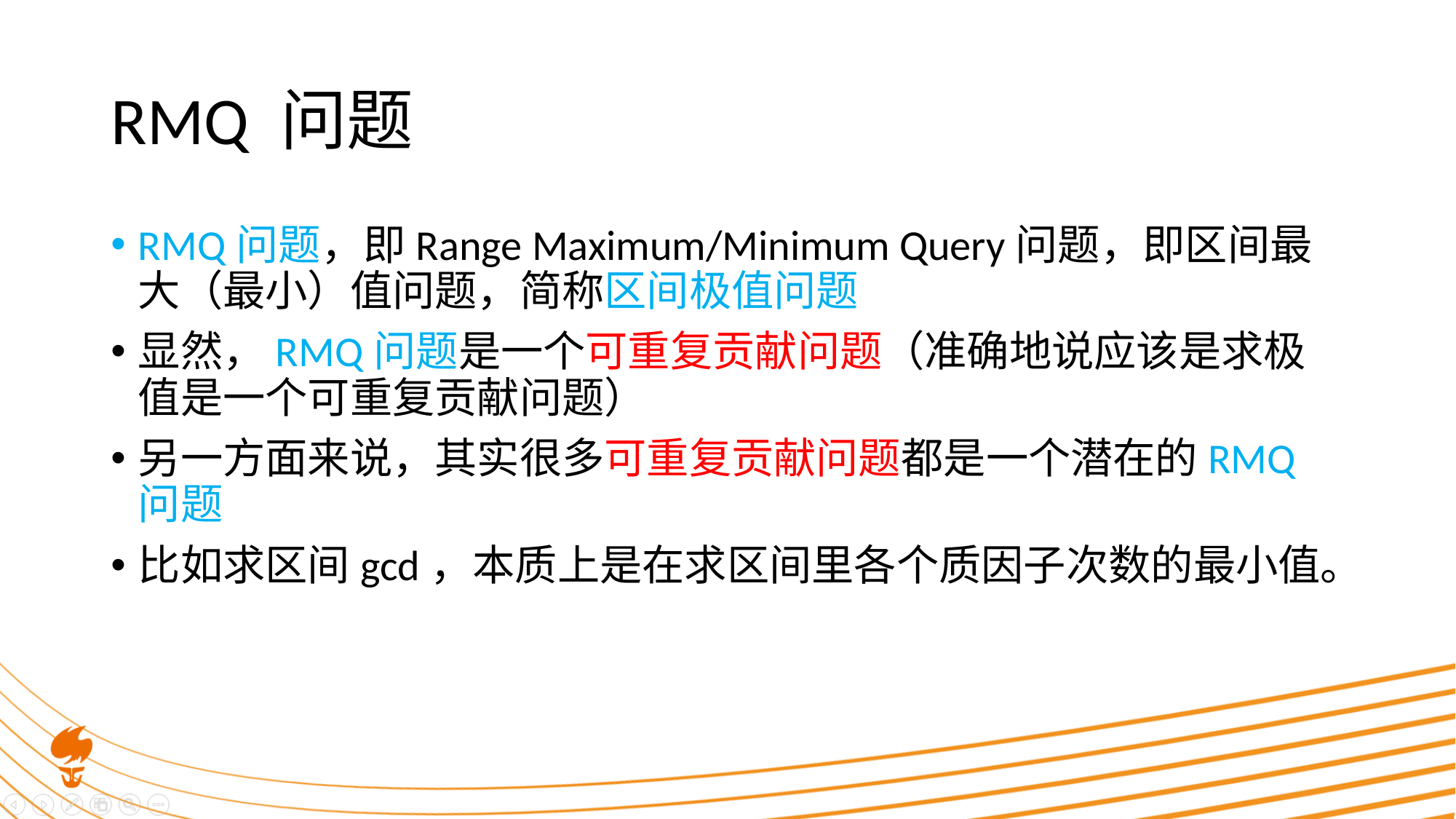

# RMQ 问题
RMQ问题，即Range Maximum/Minimum Query问题，即区间最大（最小）值问题，简称区间极值问题
显然，RMQ问题是一个可重复贡献问题（准确地说应该是求极值是一个可重复贡献问题）
另一方面来说，其实很多可重复贡献问题都是一个潜在的RMQ问题
比如求区间gcd，本质上是在求区间里各个质因子次数的最小值。